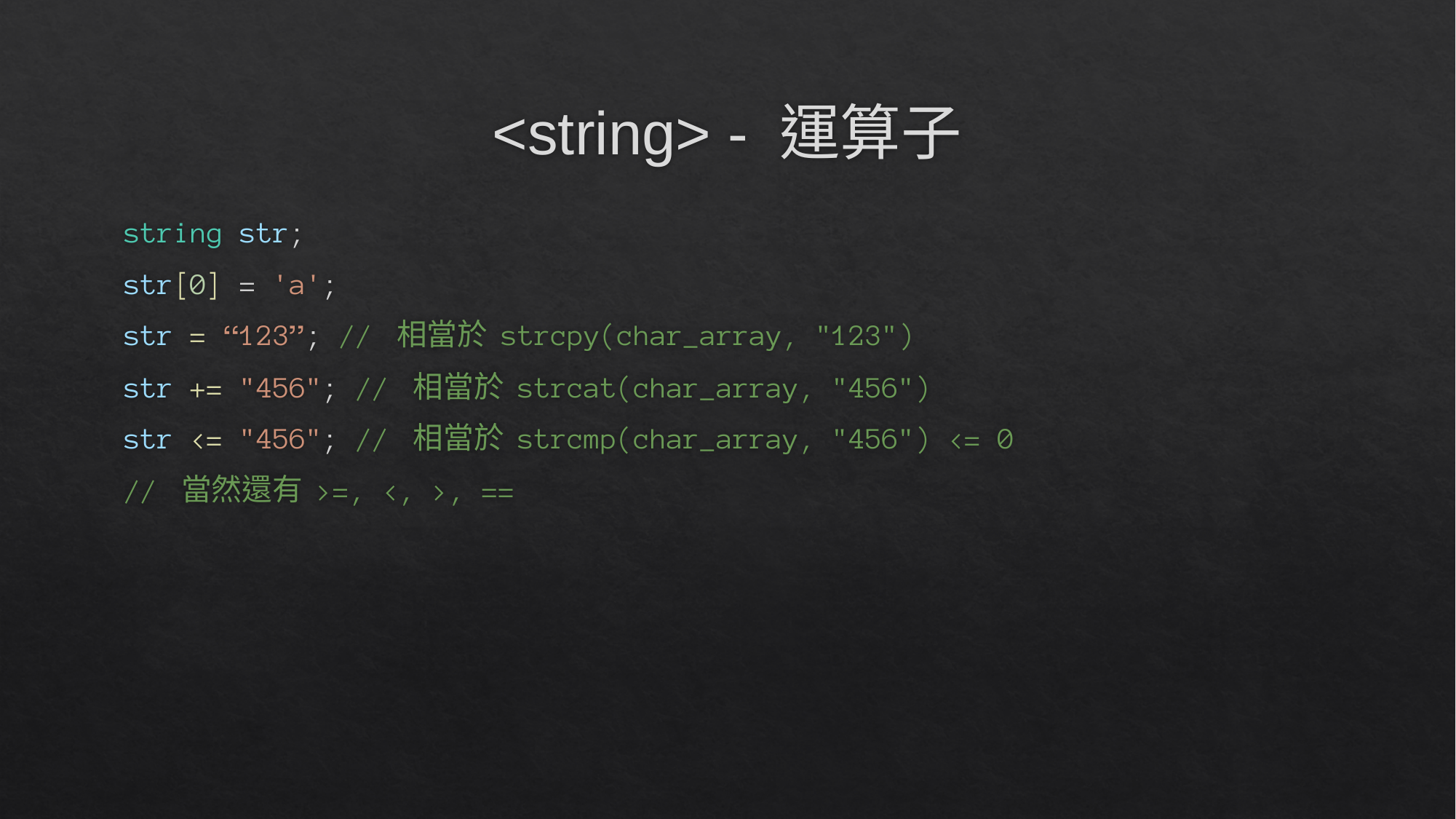

# <string> - 運算子
string str;
str[0] = 'a';
str = “123”; // 相當於 strcpy(char_array, "123")
str += "456"; // 相當於 strcat(char_array, "456")
str <= "456"; // 相當於 strcmp(char_array, "456") <= 0
// 當然還有 >=, <, >, ==